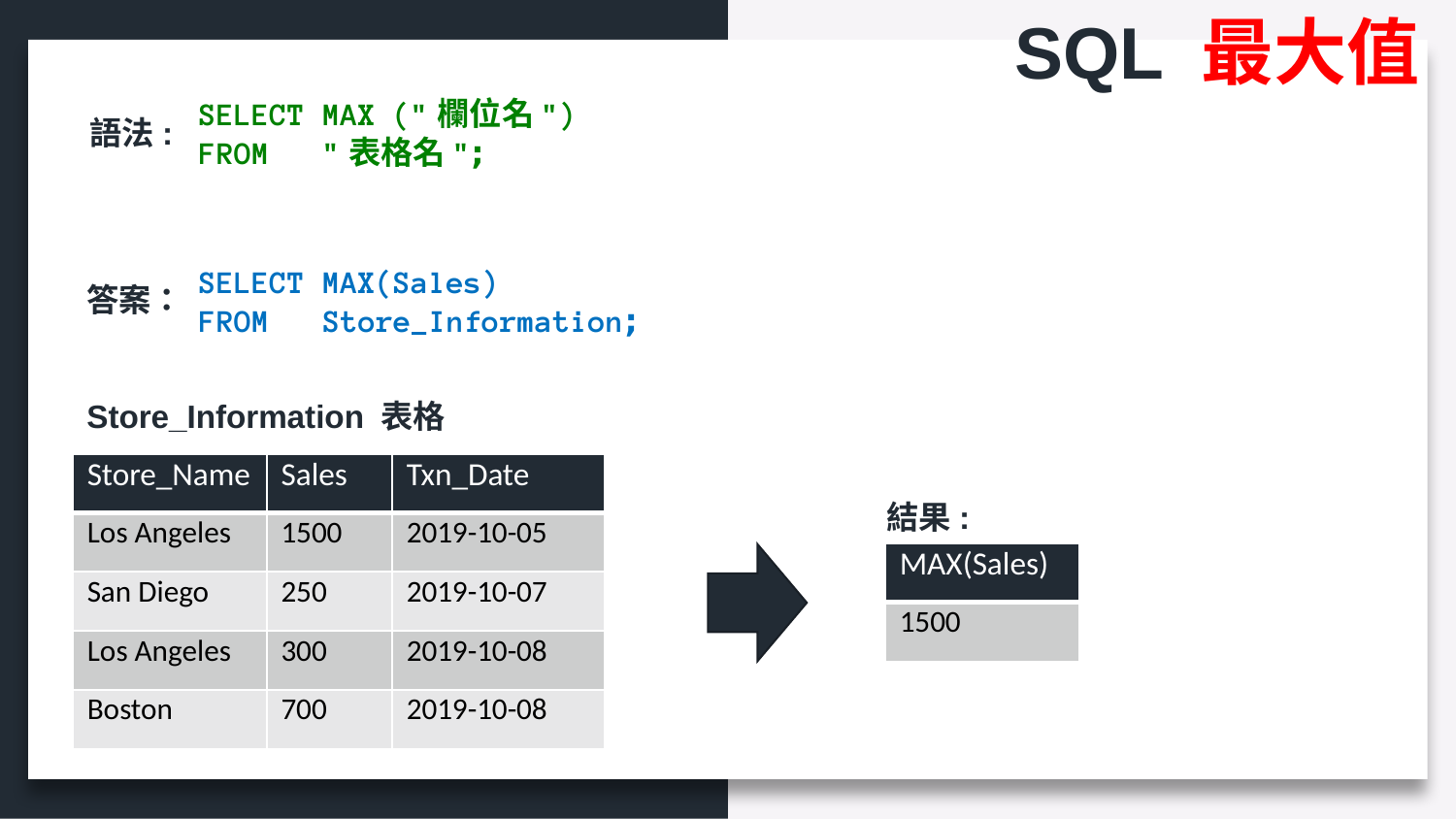

SQL 最大值
SELECT MAX ("欄位名")
FROM   "表格名";
語法:
SELECT MAX(Sales)
FROM   Store_Information;
答案：
Store_Information 表格
| Store\_Name | Sales | Txn\_Date |
| --- | --- | --- |
| Los Angeles | 1500 | 2019-10-05 |
| San Diego | 250 | 2019-10-07 |
| Los Angeles | 300 | 2019-10-08 |
| Boston | 700 | 2019-10-08 |
結果:
| MAX(Sales) |
| --- |
| 1500 |